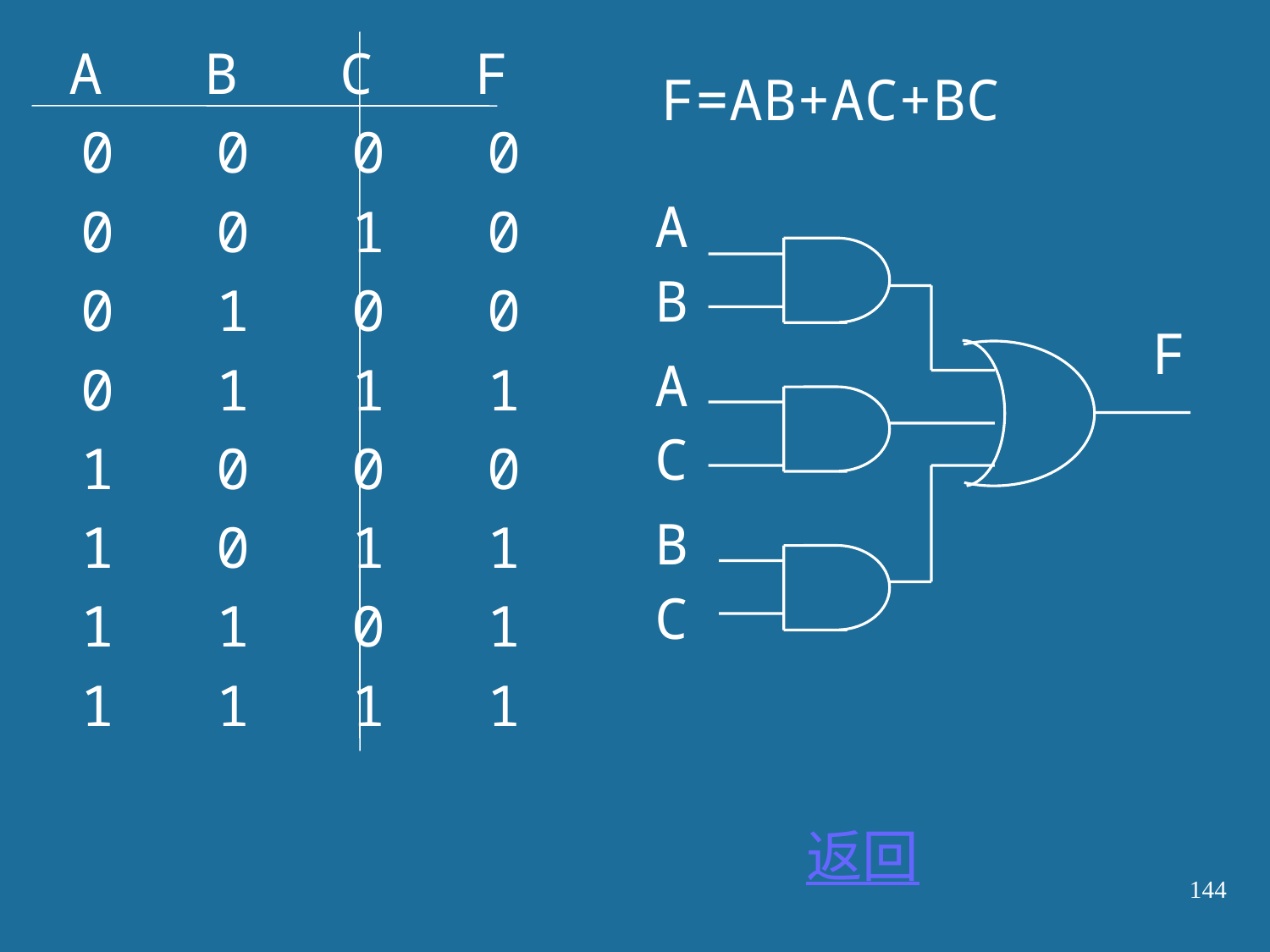

A   B   C   F
  0   0   0   0
  0   0   1   0
  0   1   0   0
  0   1   1   1
  1   0   0   0
  1   0   1   1
  1   1   0   1
  1   1   1   1

F=AB+AC+BC

A

B

F

A

C

B

C

返回
144